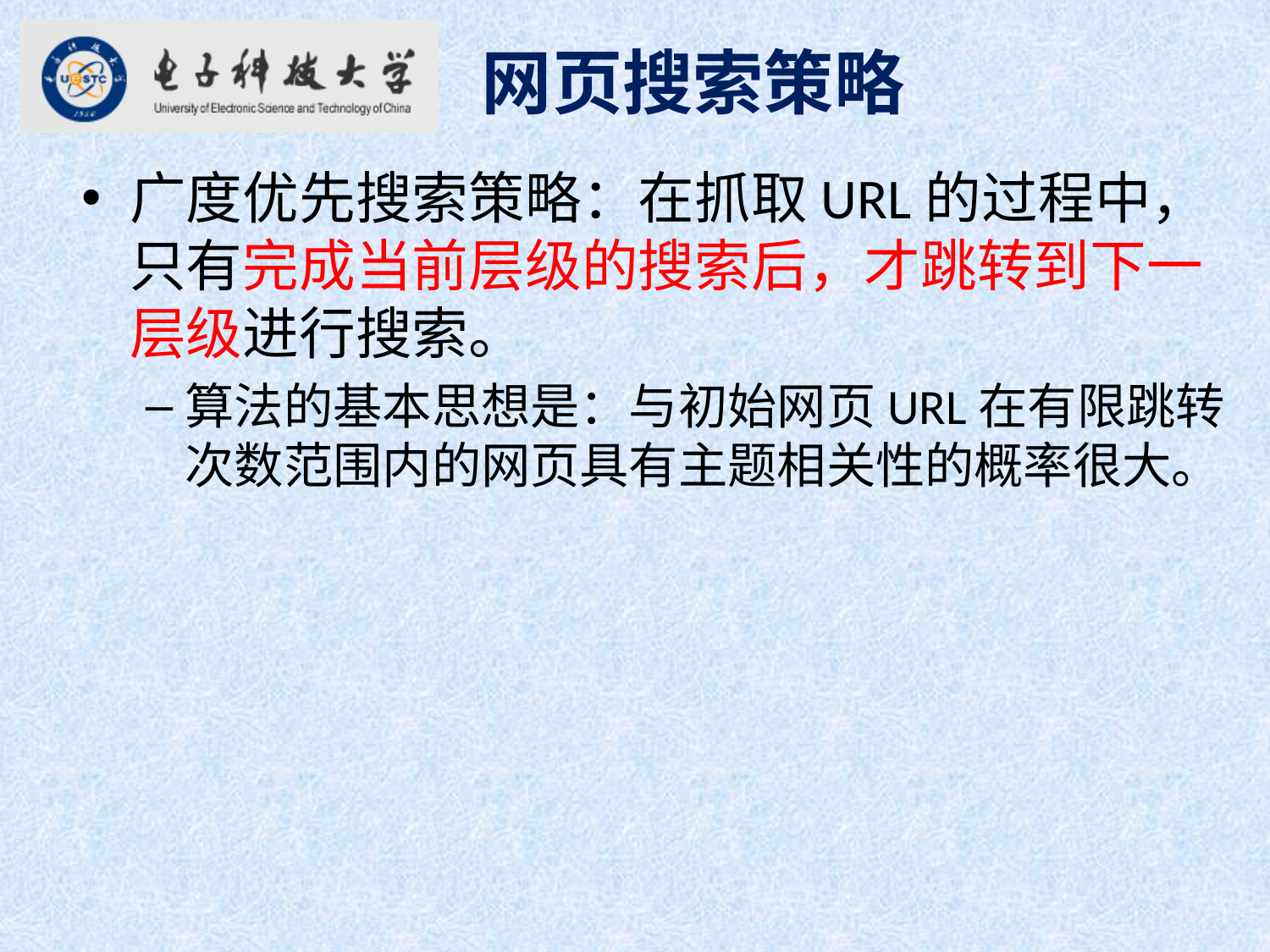

网页搜索策略
广度优先搜索策略：在抓取URL的过程中，只有完成当前层级的搜索后，才跳转到下一层级进行搜索。
算法的基本思想是：与初始网页URL在有限跳转次数范围内的网页具有主题相关性的概率很大。